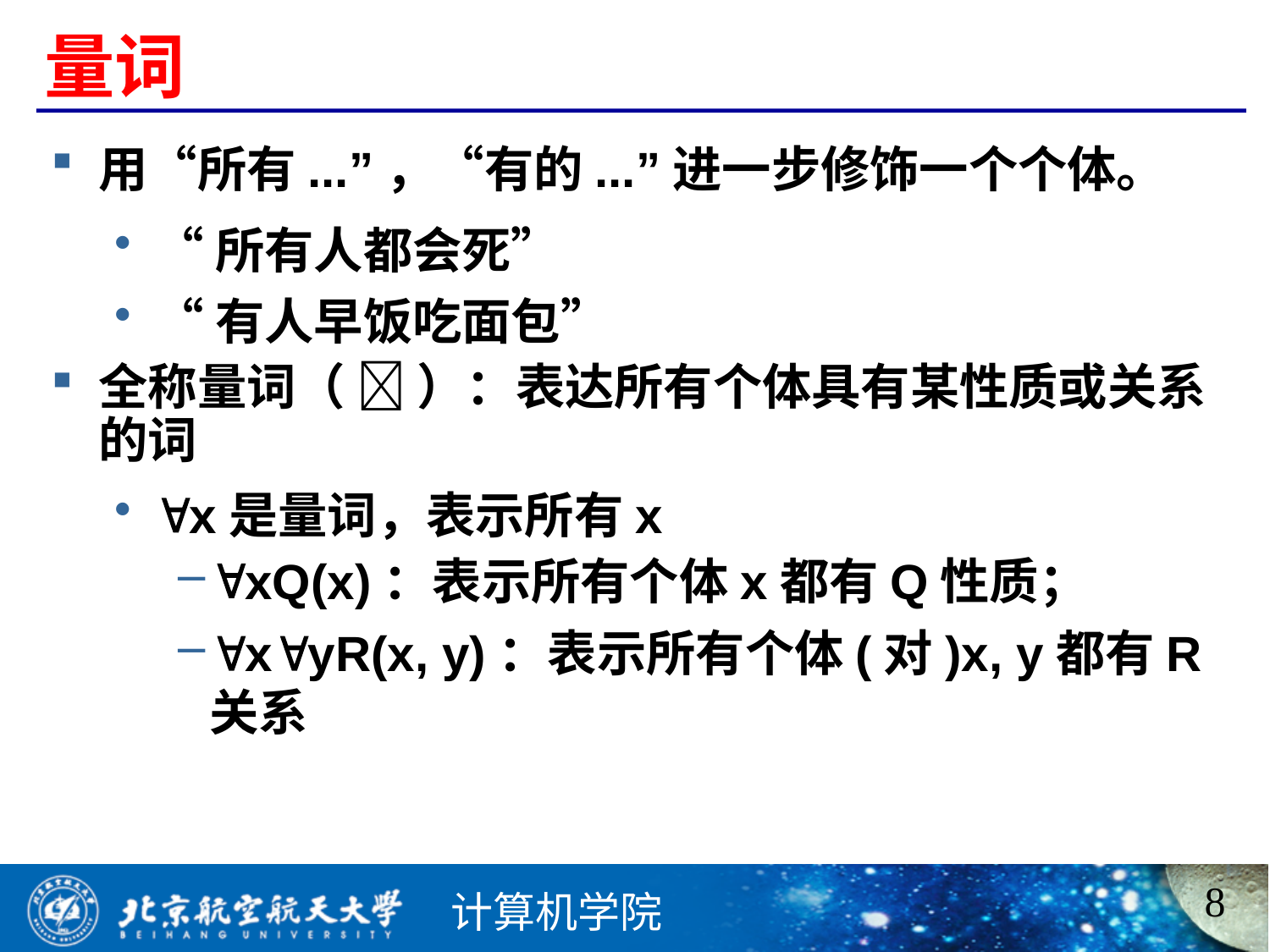

# 量词
用“所有...”，“有的...”进一步修饰一个个体。
“所有人都会死”
“有人早饭吃面包”
全称量词（ ∀ ）：表达所有个体具有某性质或关系的词
∀x是量词，表示所有x
∀xQ(x)：表示所有个体x都有Q性质；
∀x∀yR(x, y)：表示所有个体(对)x, y都有R关系